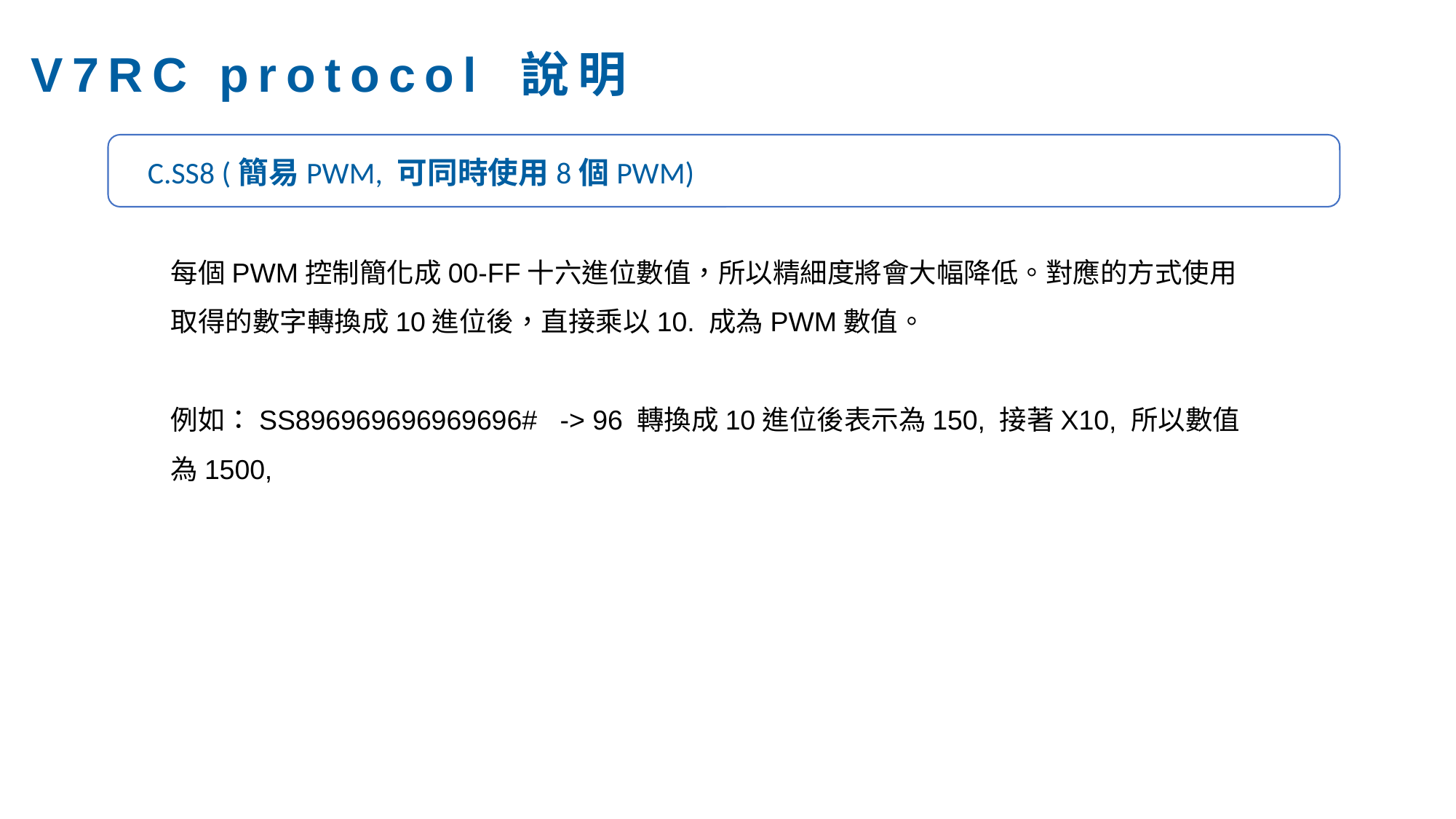

V7RC protocol 說明

C.SS8 (簡易PWM, 可同時使用8個PWM)
每個PWM控制簡化成00-FF十六進位數值，所以精細度將會大幅降低。對應的方式使用
取得的數字轉換成10進位後，直接乘以10. 成為PWM數值。

例如：SS896969696969696#   -> 96 轉換成10進位後表示為150, 接著X10, 所以數值為1500,